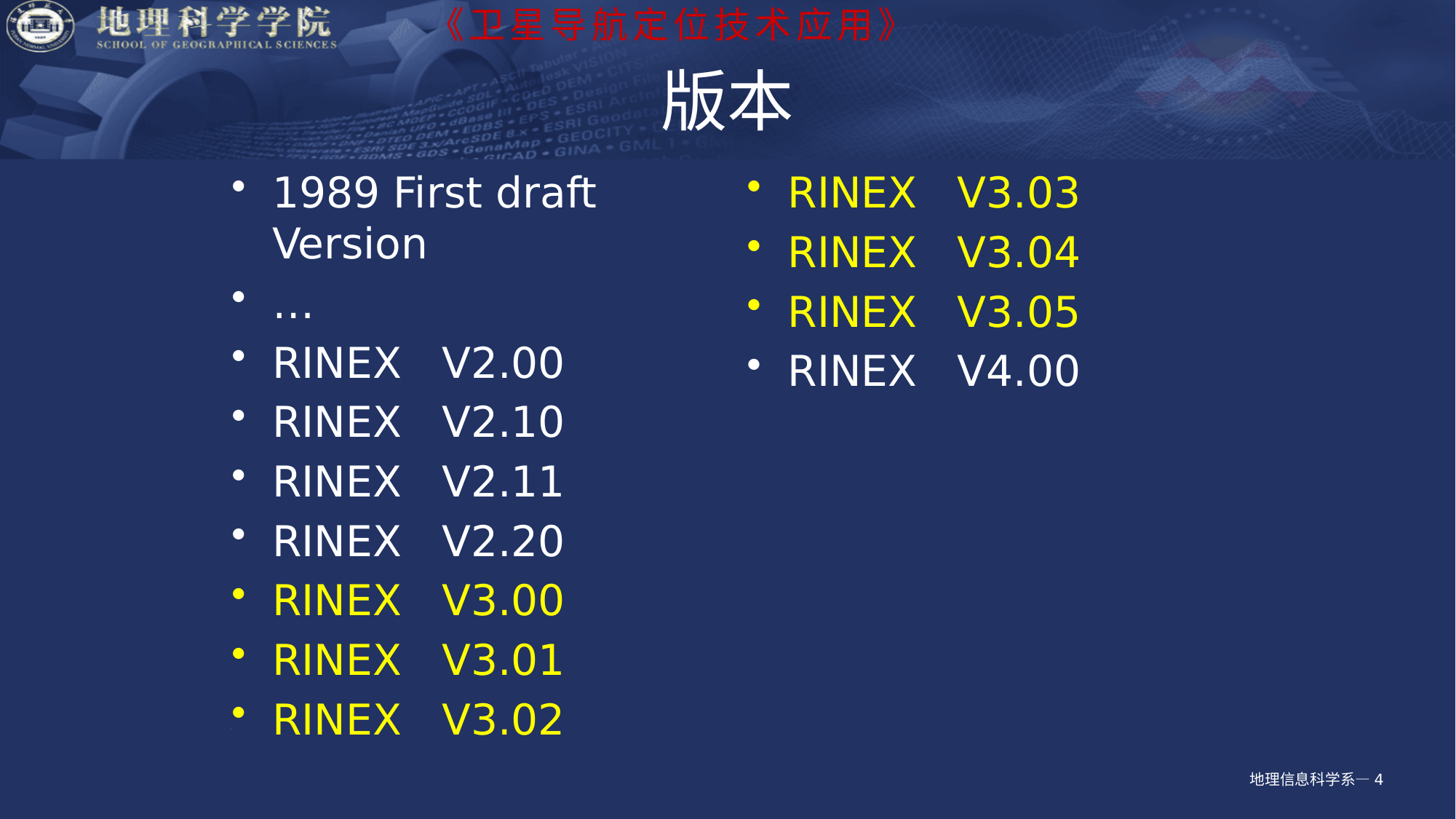

# 版本
1989 First draft Version
…
RINEX   V2.00
RINEX   V2.10
RINEX   V2.11
RINEX   V2.20
RINEX   V3.00
RINEX   V3.01
RINEX   V3.02
RINEX   V3.03
RINEX   V3.04
RINEX   V3.05
RINEX   V4.00